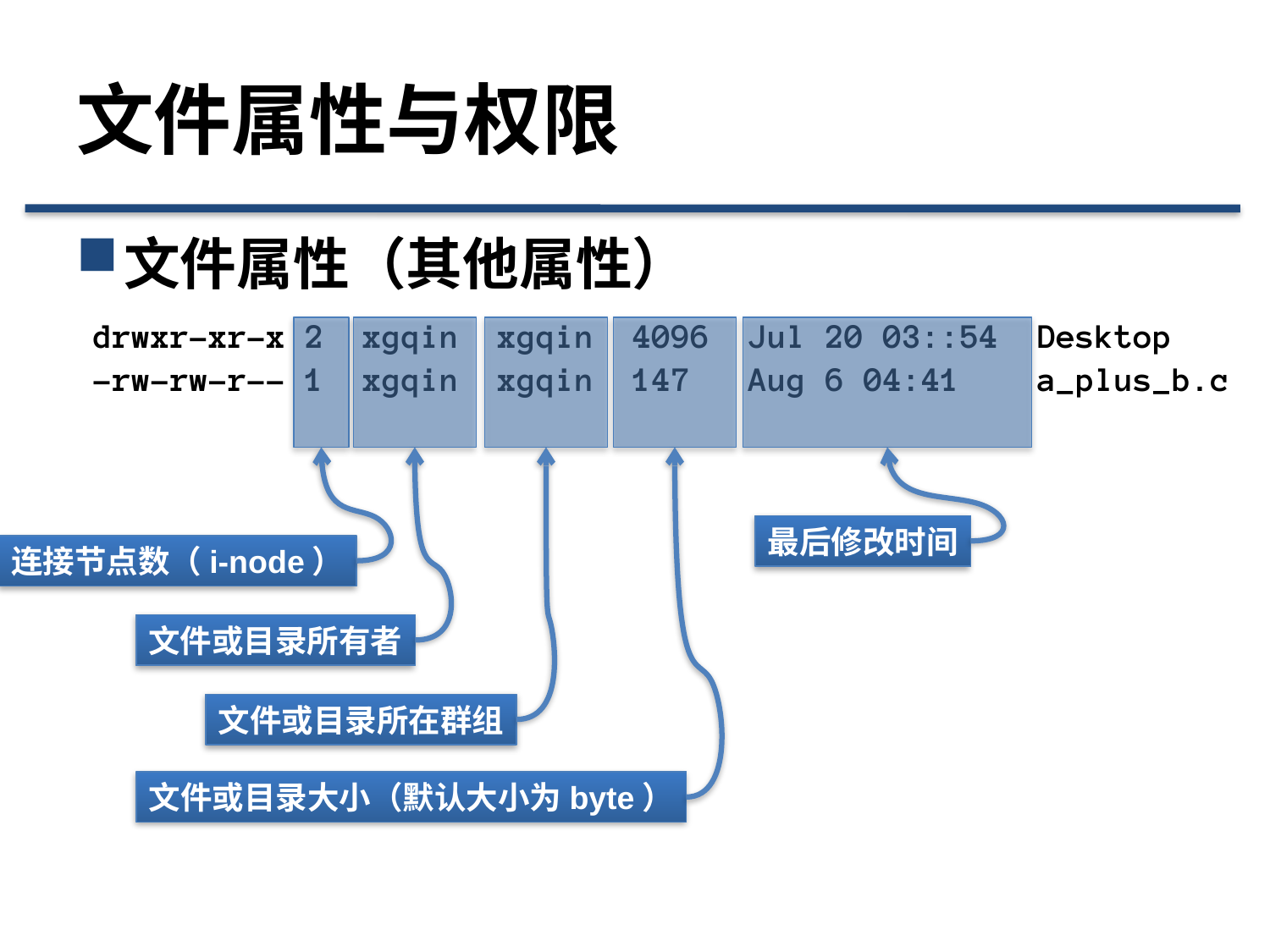

# 文件属性与权限
文件属性（其他属性）

drwxr-xr-x 2  xgqin  xgqin  4096  Jul 20 03::54  Desktop
-rw-rw-r-- 1  xgqin  xgqin  147   Aug 6 04:41    a_plus_b.c

连接节点数（i-node）

文件或目录所有者

文件或目录大小（默认大小为byte）

文件或目录所在群组

最后修改时间